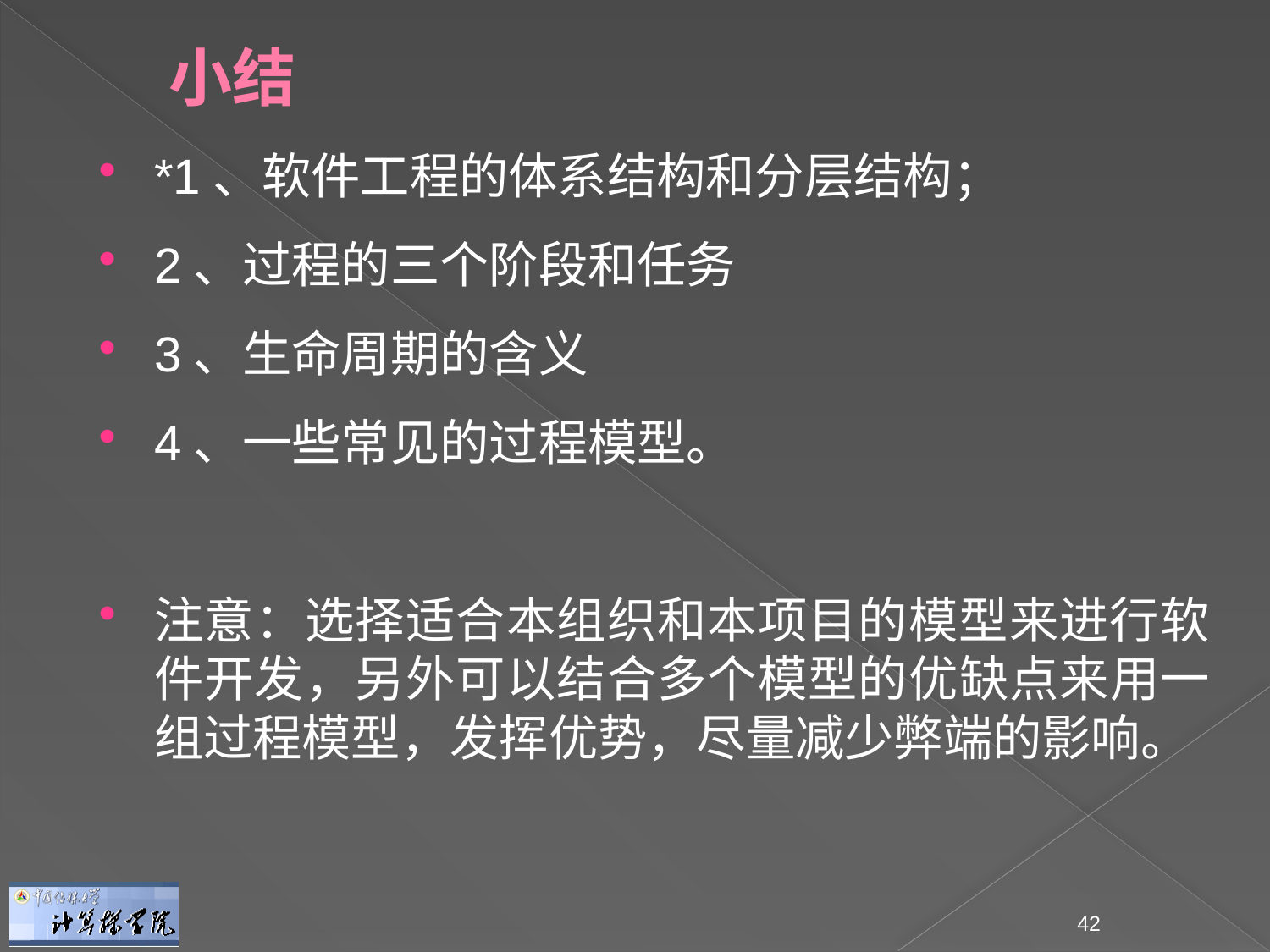

小结
*1、软件工程的体系结构和分层结构；
2、过程的三个阶段和任务
3、生命周期的含义
4、一些常见的过程模型。

注意：选择适合本组织和本项目的模型来进行软件开发，另外可以结合多个模型的优缺点来用一组过程模型，发挥优势，尽量减少弊端的影响。
42